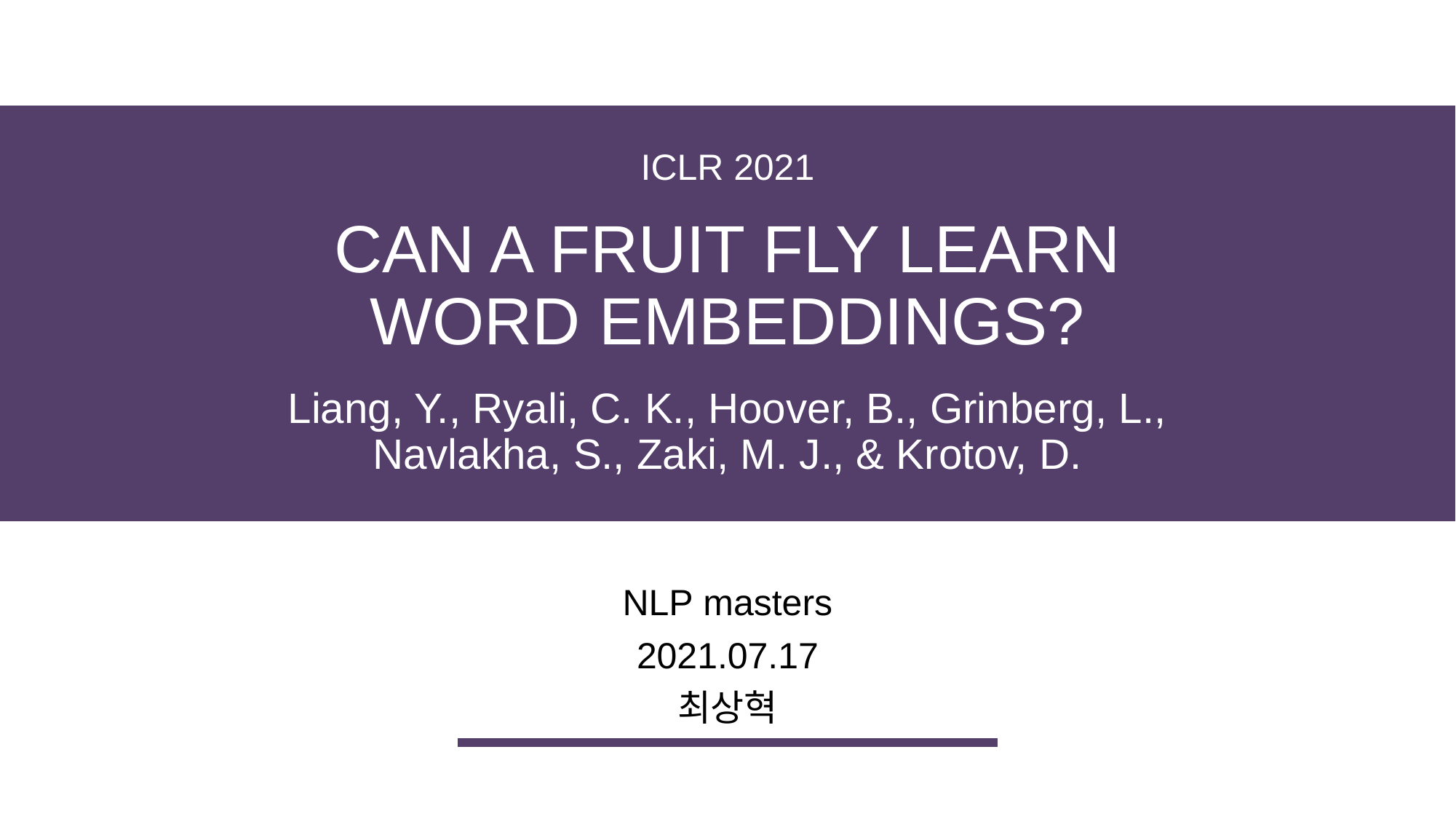

ICLR 2021
CAN A FRUIT FLY LEARN
WORD EMBEDDINGS?
Liang, Y., Ryali, C. K., Hoover, B., Grinberg, L.,
Navlakha, S., Zaki, M. J., & Krotov, D.
NLP masters
2021.07.17
최상혁